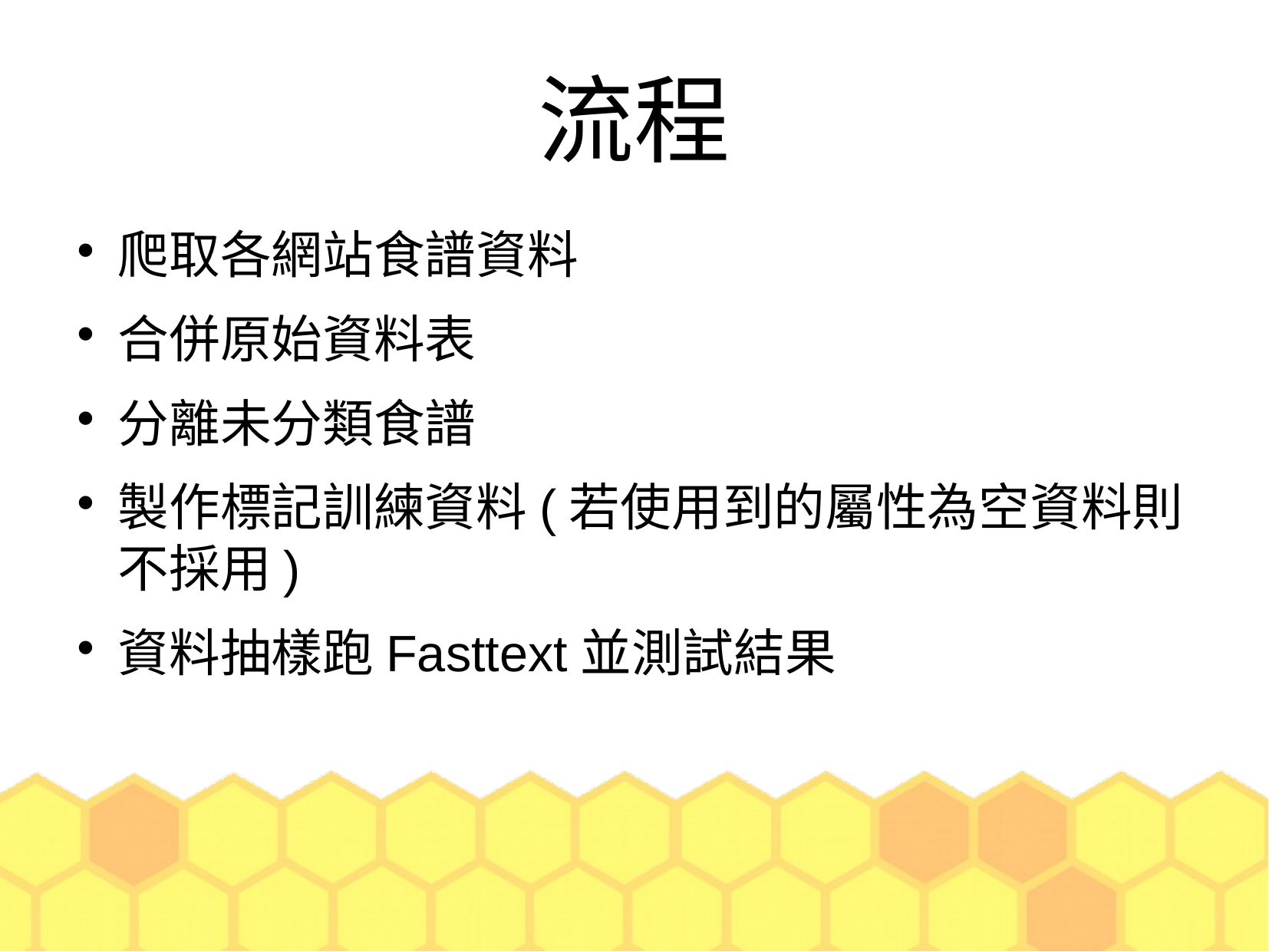

流程
爬取各網站食譜資料
合併原始資料表
分離未分類食譜
製作標記訓練資料(若使用到的屬性為空資料則不採用)
資料抽樣跑Fasttext並測試結果